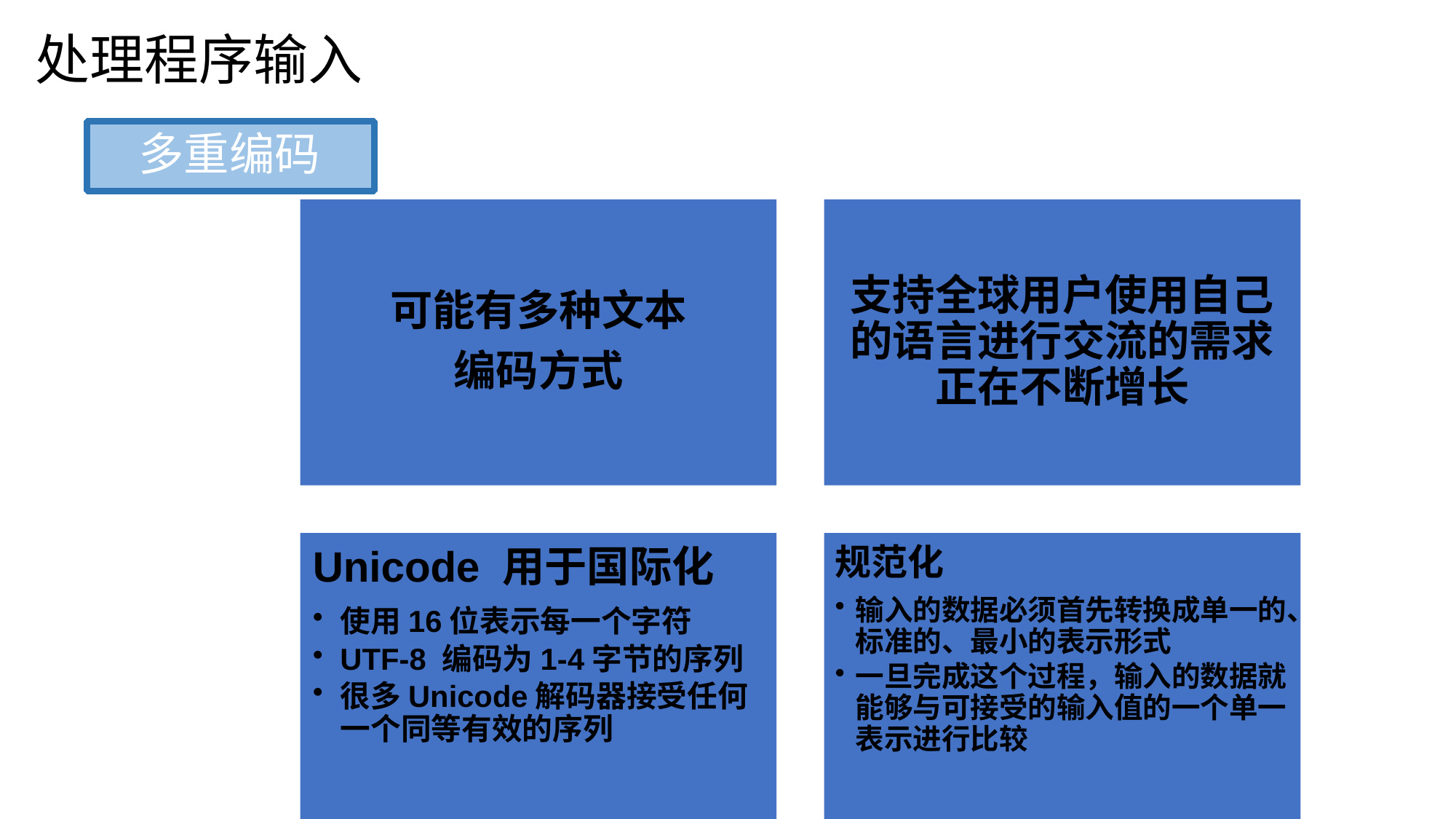

处理程序输入

多重编码
可能有多种文本
编码方式
支持全球用户使用自己的语言进行交流的需求正在不断增长
Unicode 用于国际化
使用16位表示每一个字符
UTF-8 编码为1-4字节的序列
很多Unicode解码器接受任何一个同等有效的序列
规范化
输入的数据必须首先转换成单一的、标准的、最小的表示形式
一旦完成这个过程，输入的数据就能够与可接受的输入值的一个单一表示进行比较